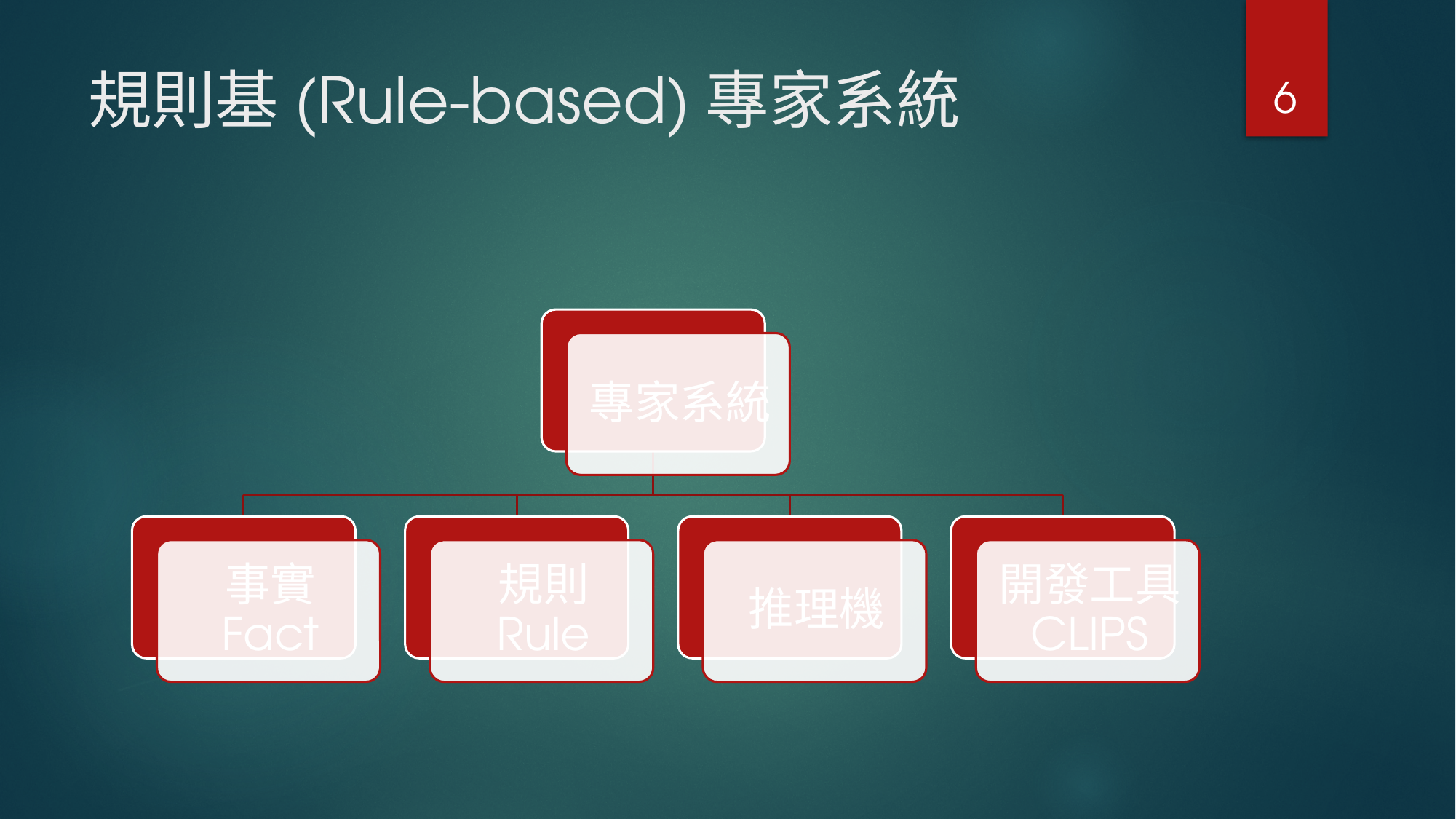

6
# 規則基(Rule-based)專家系統
專家系統
事實 Fact
規則 Rule
推理機
開發工具 CLIPS